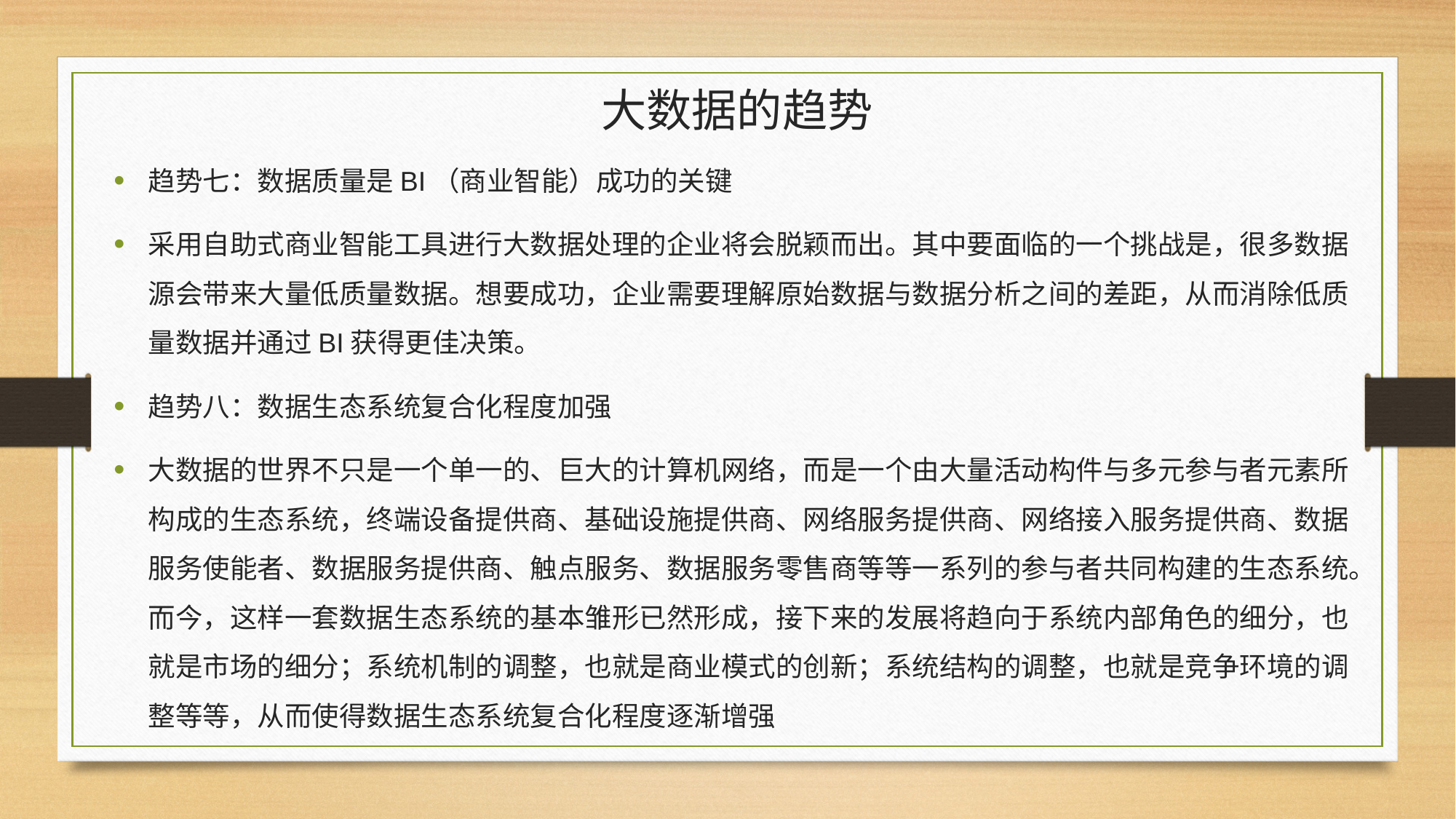

# 大数据的趋势
趋势七：数据质量是BI（商业智能）成功的关键
采用自助式商业智能工具进行大数据处理的企业将会脱颖而出。其中要面临的一个挑战是，很多数据源会带来大量低质量数据。想要成功，企业需要理解原始数据与数据分析之间的差距，从而消除低质量数据并通过BI获得更佳决策。
趋势八：数据生态系统复合化程度加强
大数据的世界不只是一个单一的、巨大的计算机网络，而是一个由大量活动构件与多元参与者元素所构成的生态系统，终端设备提供商、基础设施提供商、网络服务提供商、网络接入服务提供商、数据服务使能者、数据服务提供商、触点服务、数据服务零售商等等一系列的参与者共同构建的生态系统。而今，这样一套数据生态系统的基本雏形已然形成，接下来的发展将趋向于系统内部角色的细分，也就是市场的细分；系统机制的调整，也就是商业模式的创新；系统结构的调整，也就是竞争环境的调整等等，从而使得数据生态系统复合化程度逐渐增强